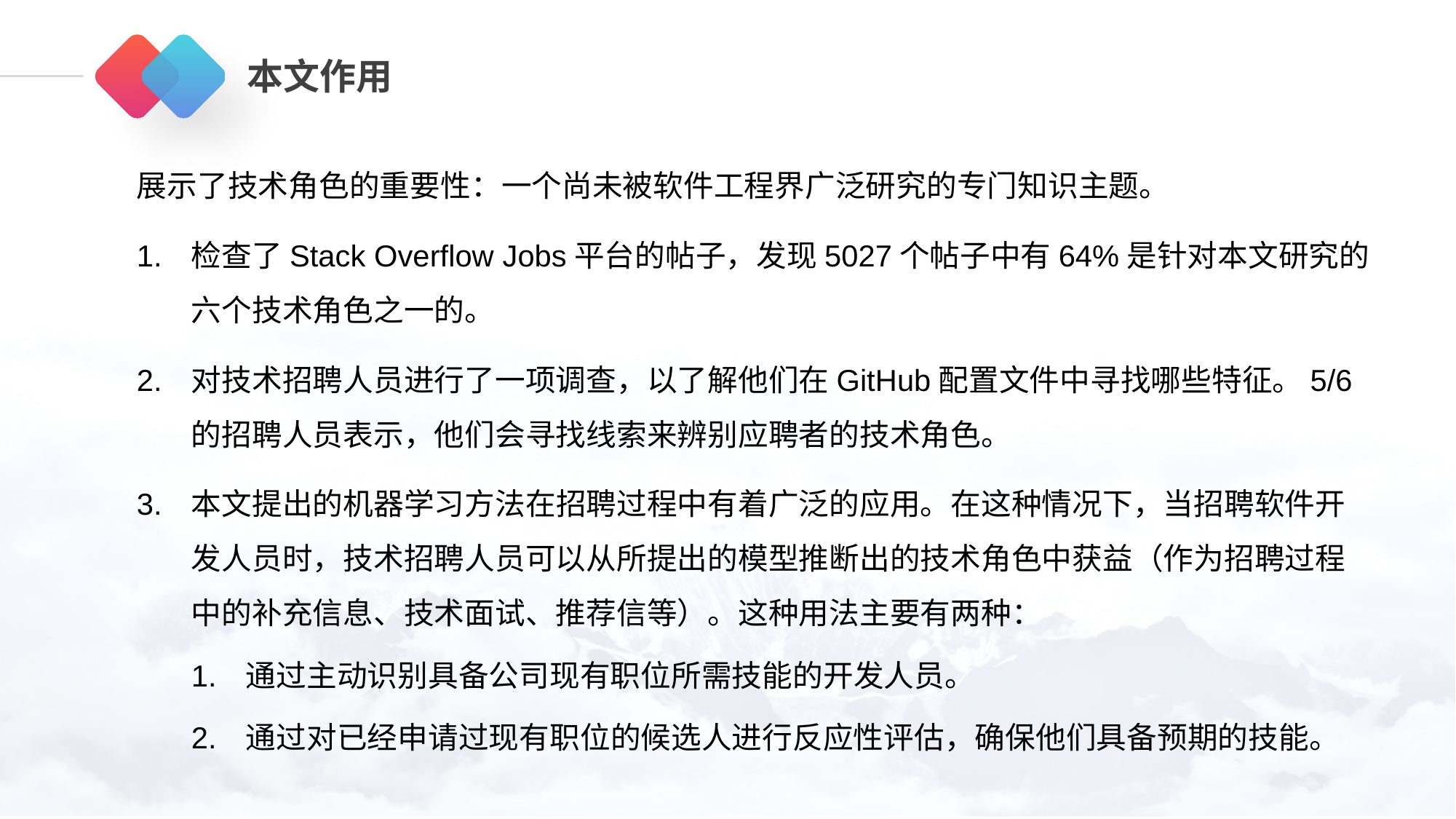

# 本文作用
展示了技术角色的重要性：一个尚未被软件工程界广泛研究的专门知识主题。
检查了Stack Overflow Jobs平台的帖子，发现5027个帖子中有64%是针对本文研究的六个技术角色之一的。
对技术招聘人员进行了一项调查，以了解他们在GitHub配置文件中寻找哪些特征。5/6的招聘人员表示，他们会寻找线索来辨别应聘者的技术角色。
本文提出的机器学习方法在招聘过程中有着广泛的应用。在这种情况下，当招聘软件开发人员时，技术招聘人员可以从所提出的模型推断出的技术角色中获益（作为招聘过程中的补充信息、技术面试、推荐信等）。这种用法主要有两种：
通过主动识别具备公司现有职位所需技能的开发人员。
通过对已经申请过现有职位的候选人进行反应性评估，确保他们具备预期的技能。